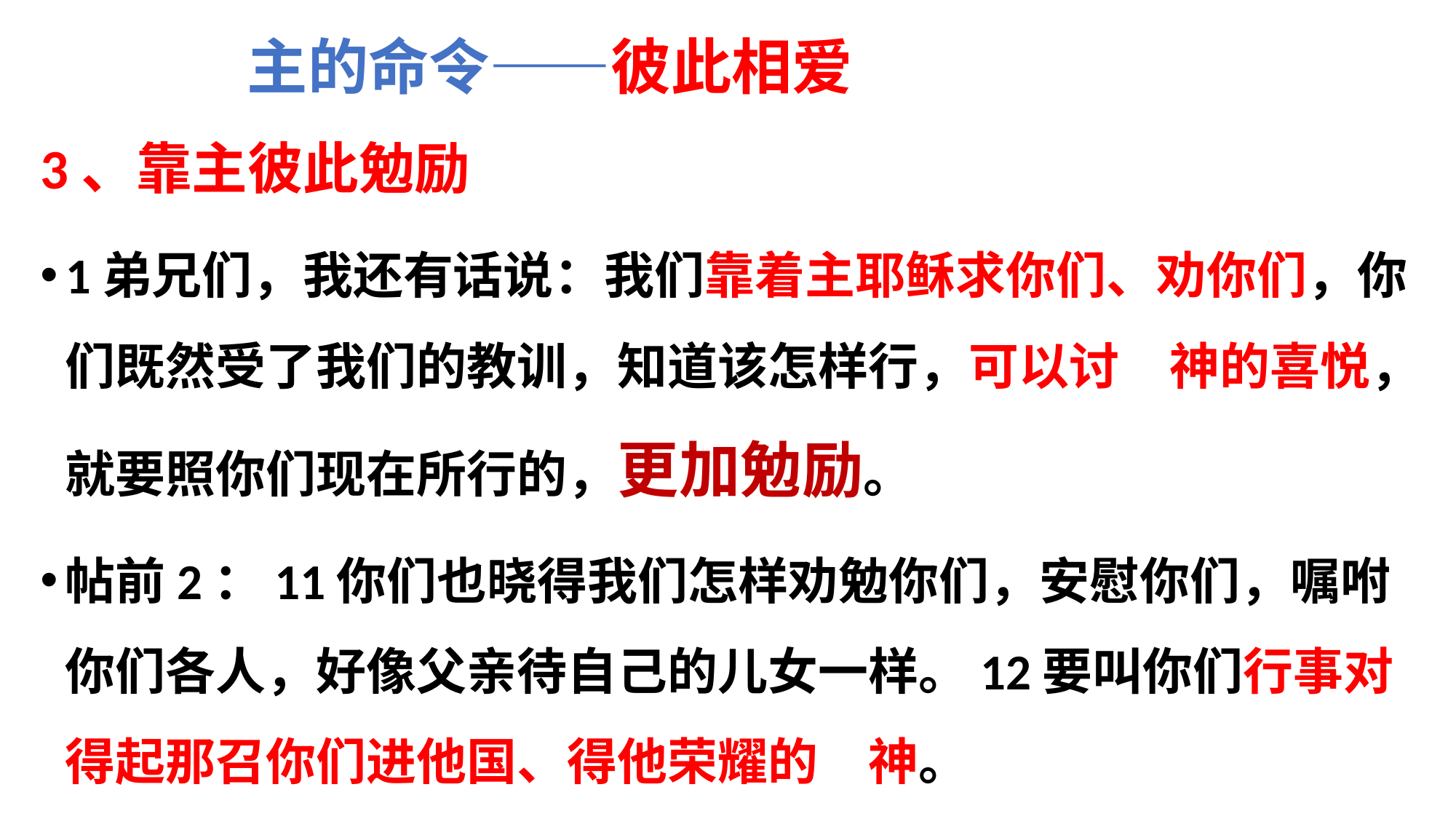

# 主的命令——彼此相爱
3、靠主彼此勉励
1弟兄们，我还有话说：我们靠着主耶稣求你们、劝你们，你们既然受了我们的教训，知道该怎样行，可以讨　神的喜悦，就要照你们现在所行的，更加勉励。
帖前2：11你们也晓得我们怎样劝勉你们，安慰你们，嘱咐你们各人，好像父亲待自己的儿女一样。12要叫你们行事对得起那召你们进他国、得他荣耀的　神。